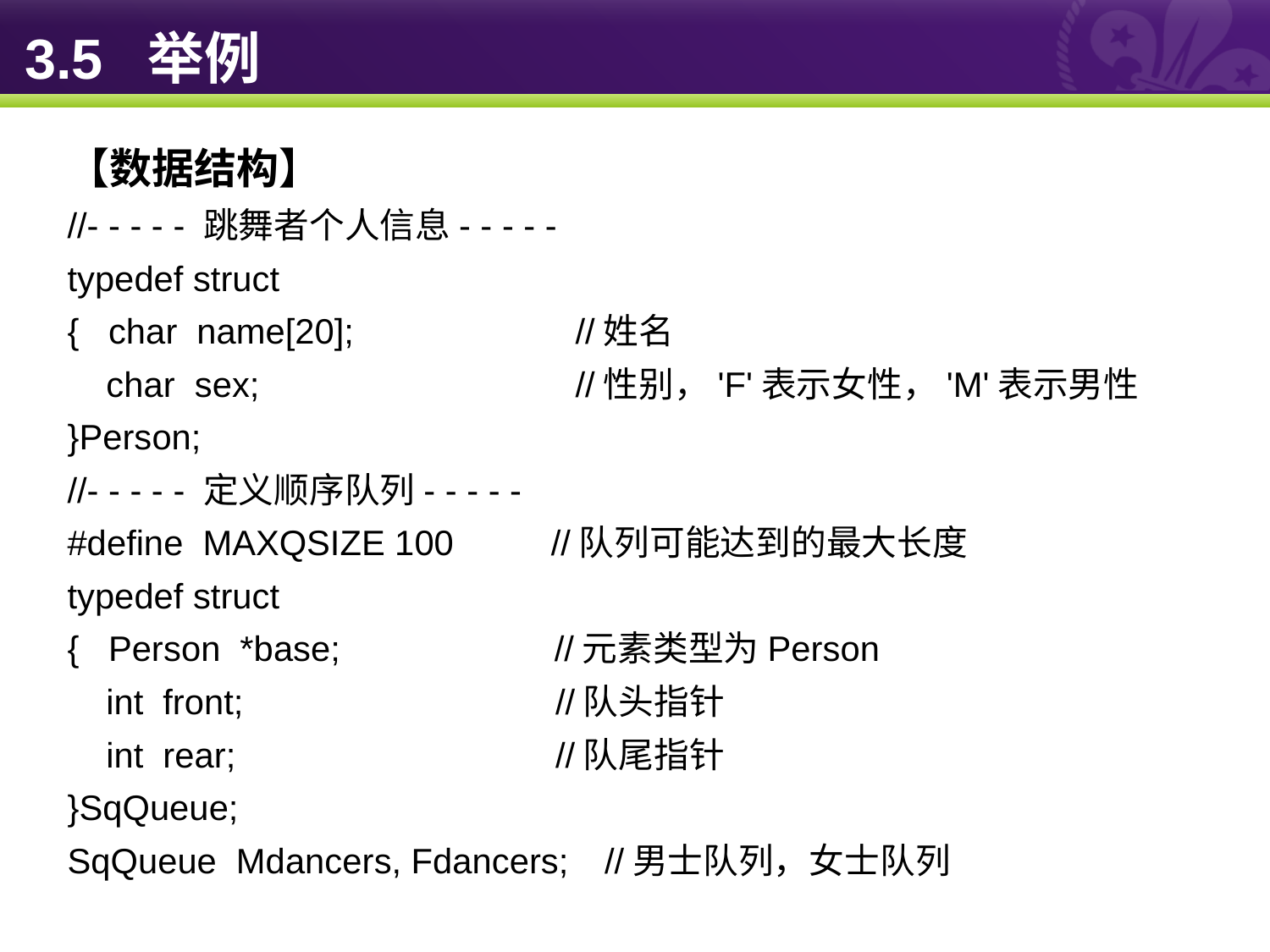

# 3.5  举例
【数据结构】
//- - - - - 跳舞者个人信息- - - - -
typedef struct
{   char  name[20];		//姓名
    char  sex;			//性别，'F'表示女性，'M'表示男性
}Person;
//- - - - - 定义顺序队列- - - - -
#define  MAXQSIZE 100          //队列可能达到的最大长度
typedef struct
{   Person  *base;                      //元素类型为Person
    int  front;		           //队头指针
    int  rear;		           //队尾指针
}SqQueue;
SqQueue  Mdancers, Fdancers;	   //男士队列，女士队列